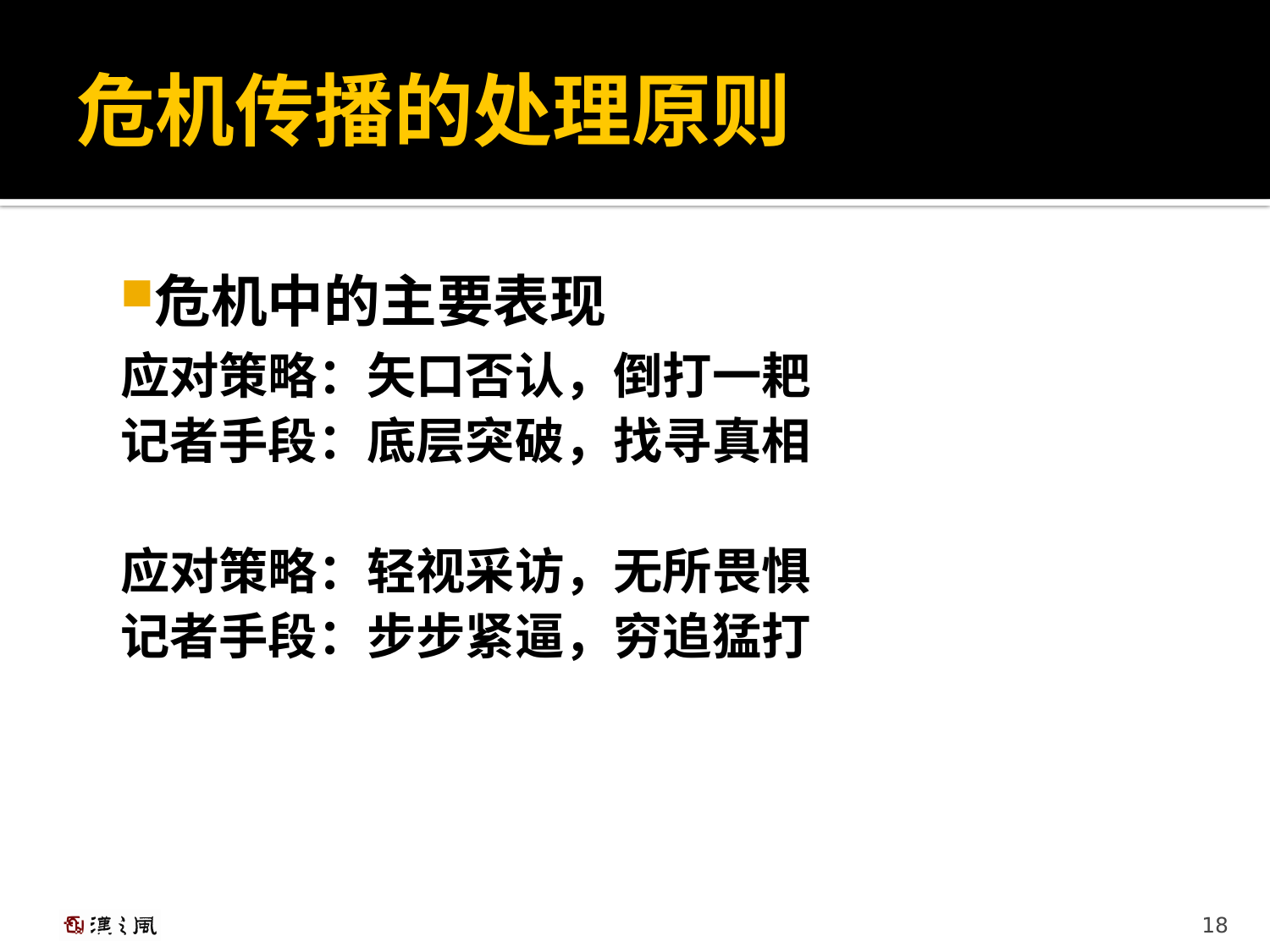

# 危机传播的处理原则
危机中的主要表现
应对策略：矢口否认，倒打一耙
记者手段：底层突破，找寻真相

应对策略：轻视采访，无所畏惧
记者手段：步步紧逼，穷追猛打
18